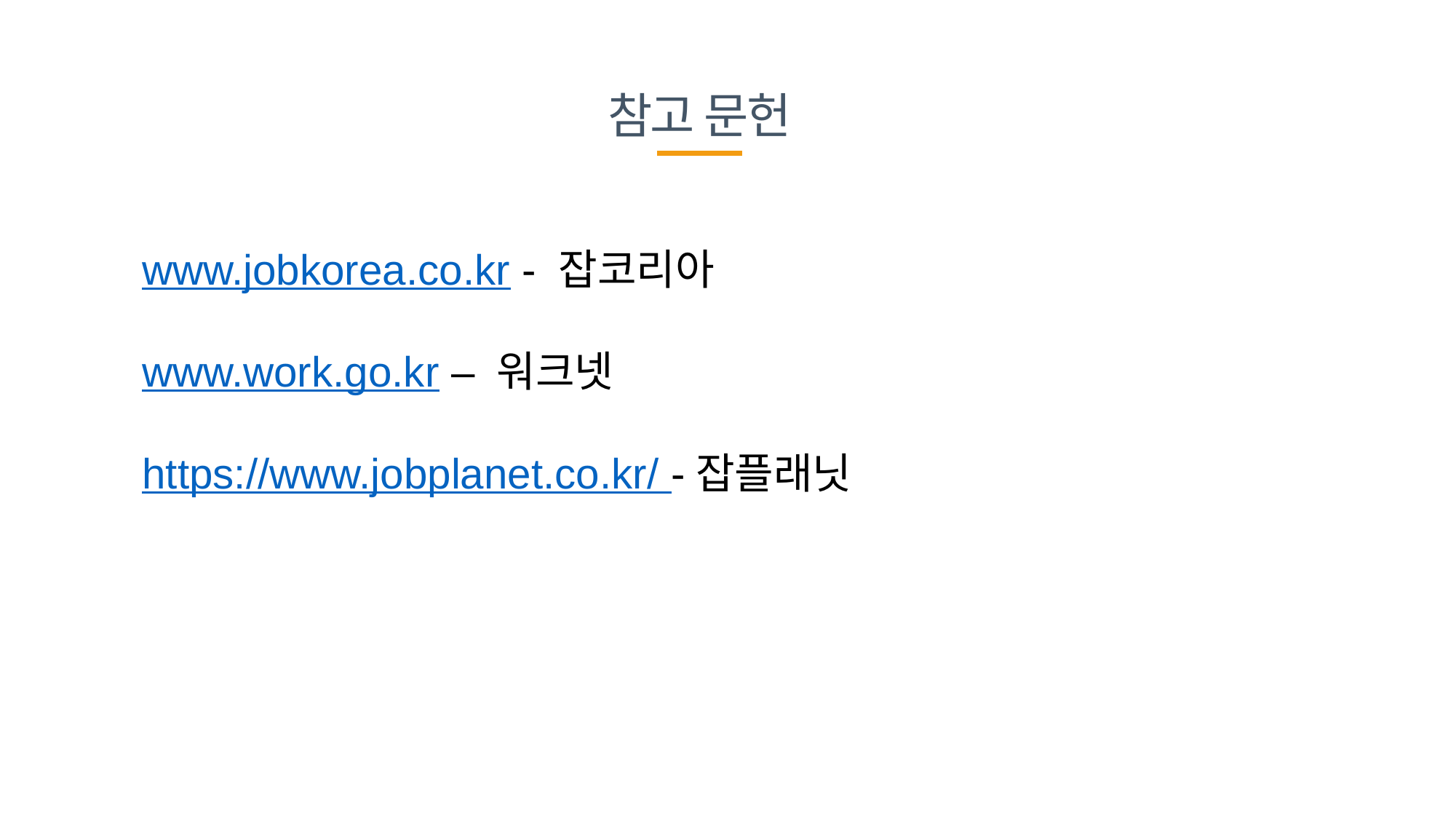

참고 문헌
www.jobkorea.co.kr - 잡코리아

www.work.go.kr – 워크넷

https://www.jobplanet.co.kr/ -잡플래닛